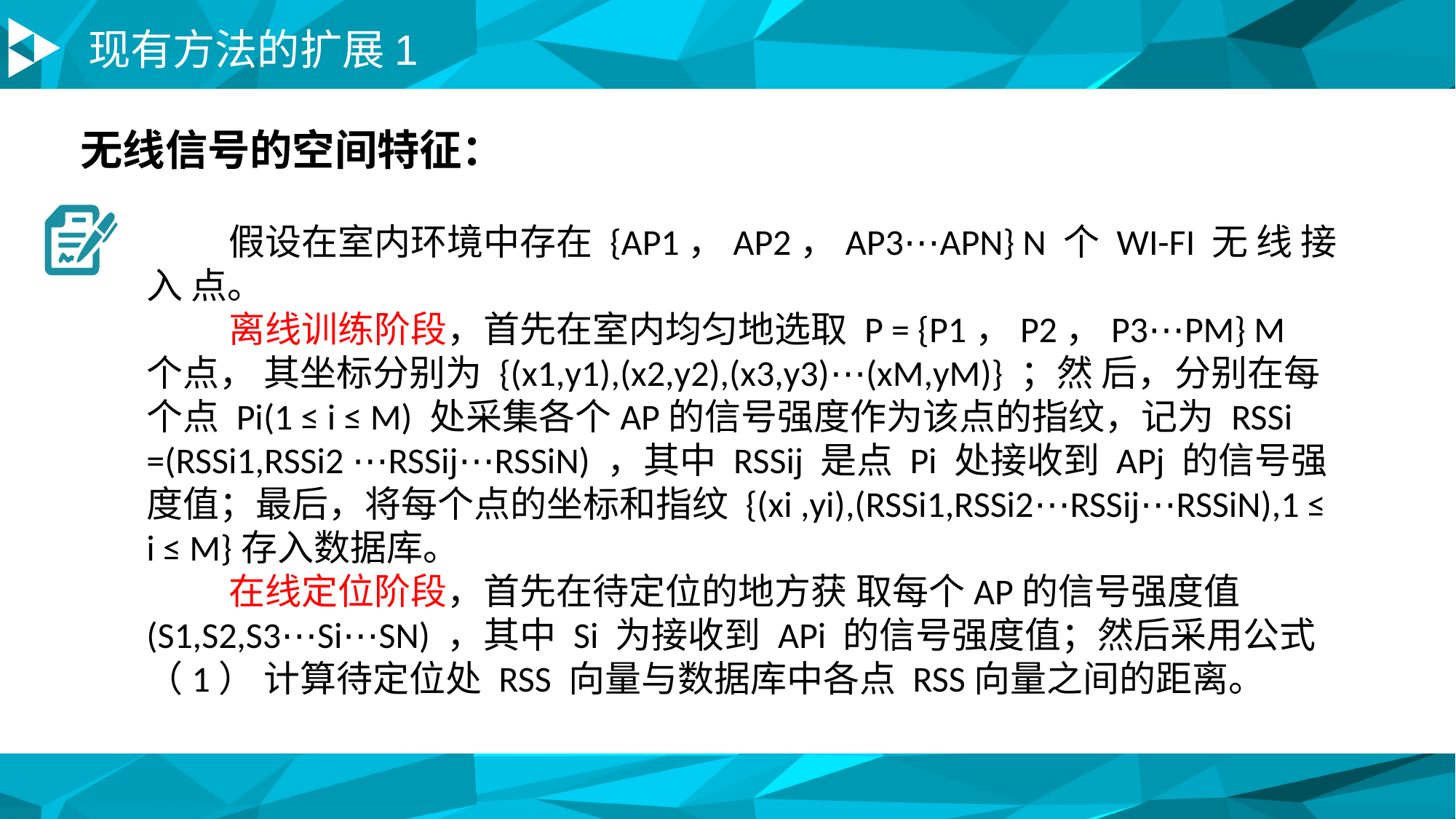

现有方法的扩展1
无线信号的空间特征：
2

         假设在室内环境中存在 {AP1，AP2，AP3⋯APN} N 个 WI-FI 无 线 接 入 点。
         离线训练阶段，首先在室内均匀地选取 P = {P1，P2，P3⋯PM} M 个点， 其坐标分别为 {(x1,y1),(x2,y2),(x3,y3)⋯(xM,yM)} ；然 后，分别在每个点 Pi(1 ≤ i ≤ M) 处采集各个AP的信号强度作为该点的指纹，记为 RSSi =(RSSi1,RSSi2 ⋯RSSij⋯RSSiN) ，其中 RSSij 是点 Pi 处接收到 APj 的信号强度值；最后，将每个点的坐标和指纹 {(xi ,yi),(RSSi1,RSSi2⋯RSSij⋯RSSiN),1 ≤ i ≤ M}存入数据库。
         在线定位阶段，首先在待定位的地方获 取每个AP的信号强度值 (S1,S2,S3⋯Si⋯SN) ，其中 Si 为接收到 APi 的信号强度值；然后采用公式（1） 计算待定位处 RSS 向量与数据库中各点 RSS向量之间的距离。